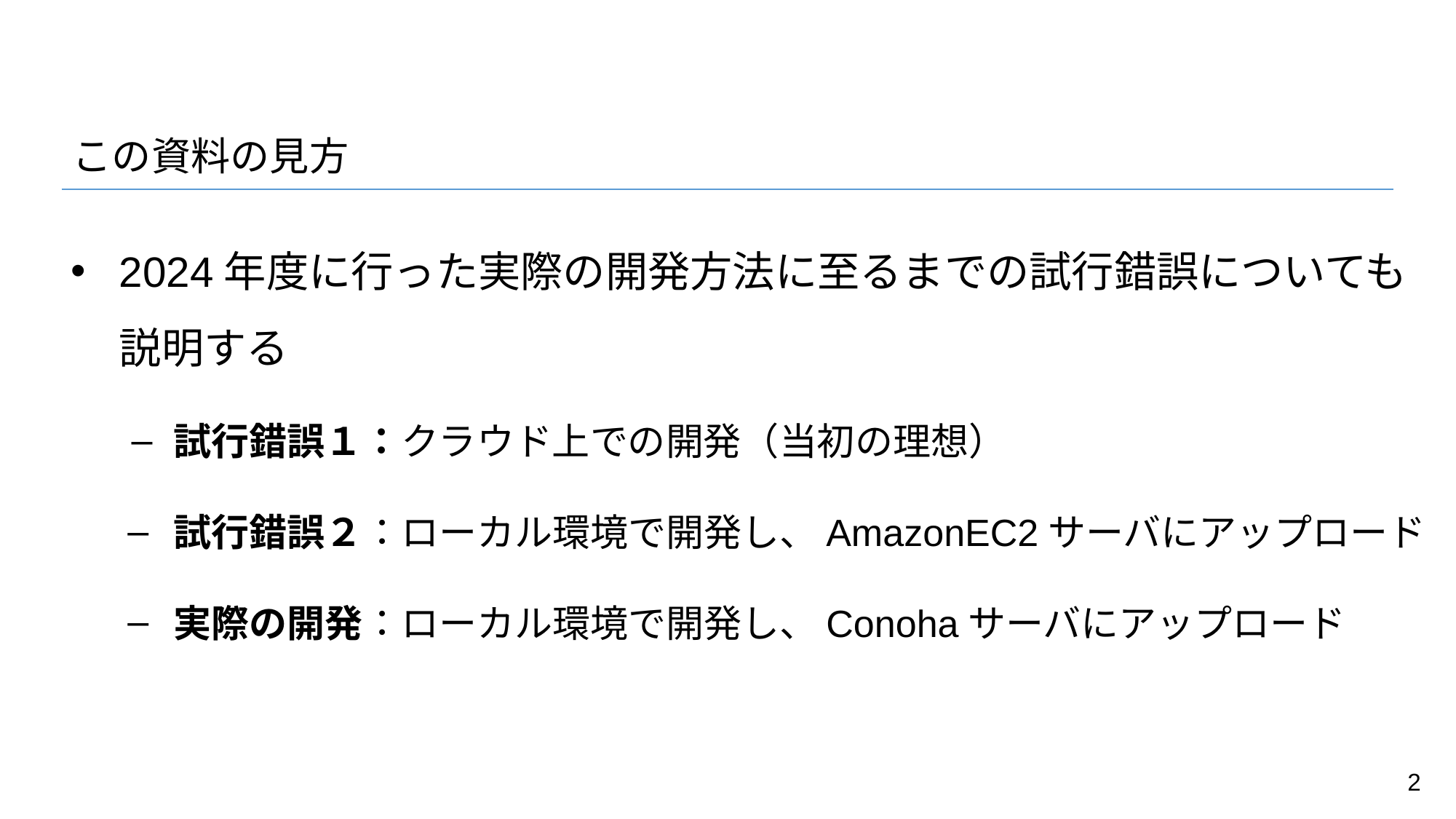

この資料の見方
2024年度に行った実際の開発方法に至るまでの試行錯誤についても　説明する
試行錯誤１：クラウド上での開発（当初の理想）
試行錯誤２：ローカル環境で開発し、AmazonEC2サーバにアップロード
実際の開発：ローカル環境で開発し、Conohaサーバにアップロード
2